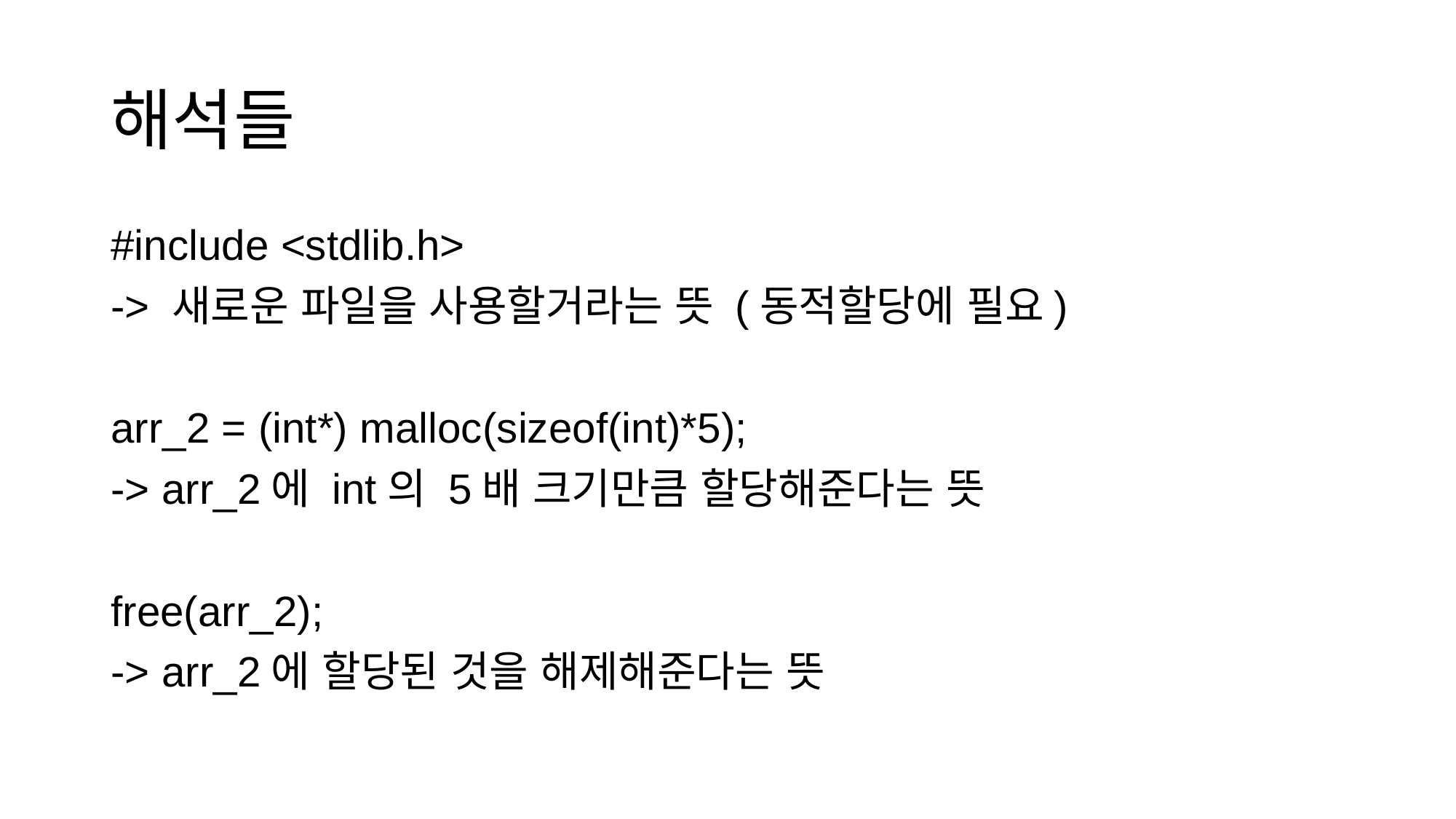

# 해석들
#include <stdlib.h>
-> 새로운 파일을 사용할거라는 뜻 (동적할당에 필요)

arr_2 = (int*) malloc(sizeof(int)*5);
-> arr_2에 int의 5배 크기만큼 할당해준다는 뜻

free(arr_2);
-> arr_2에 할당된 것을 해제해준다는 뜻